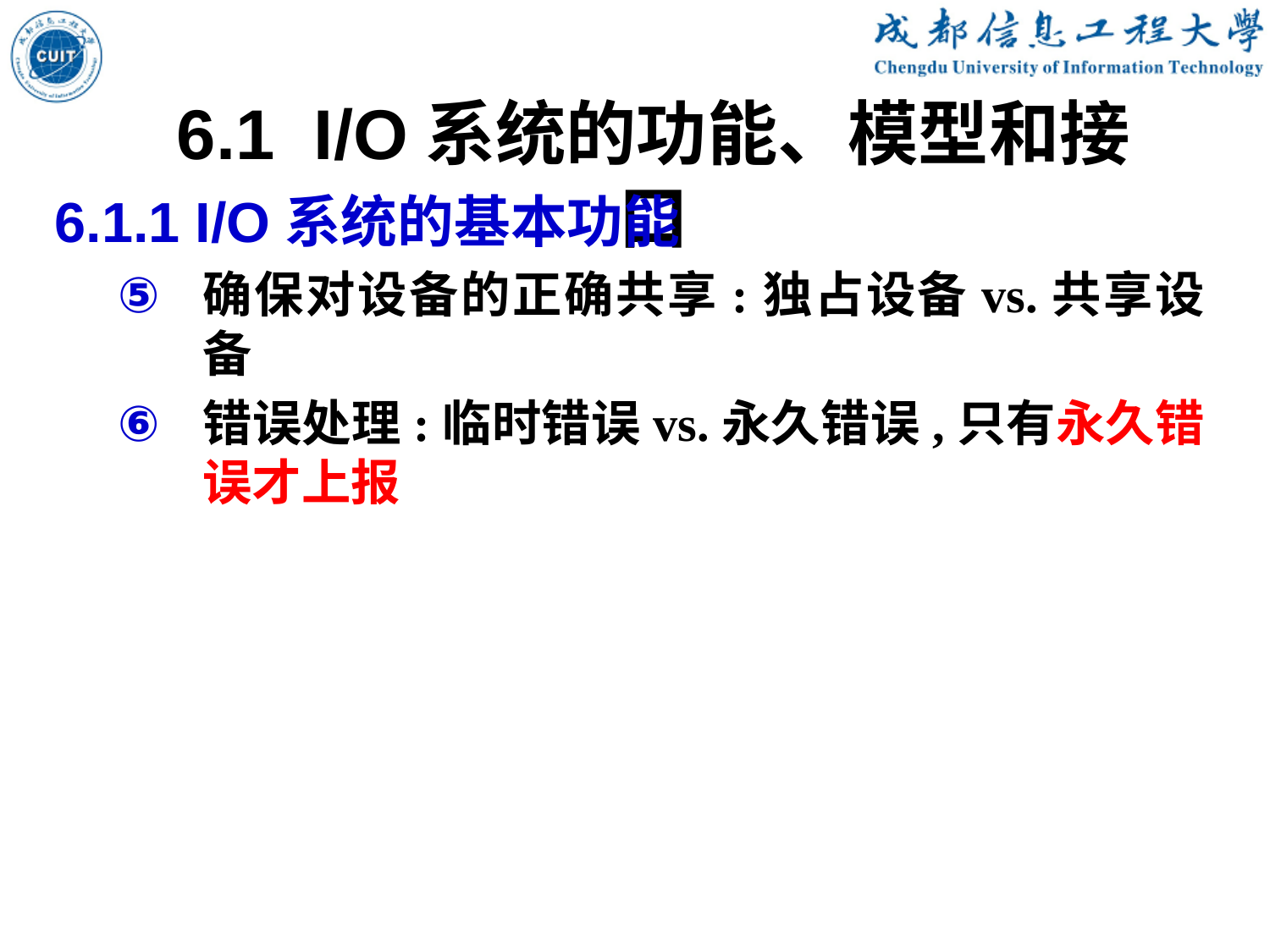

6.1  I/O系统的功能、模型和接口
6.1.1 I/O系统的基本功能
确保对设备的正确共享:独占设备vs.共享设备
错误处理:临时错误vs.永久错误,只有永久错误才上报